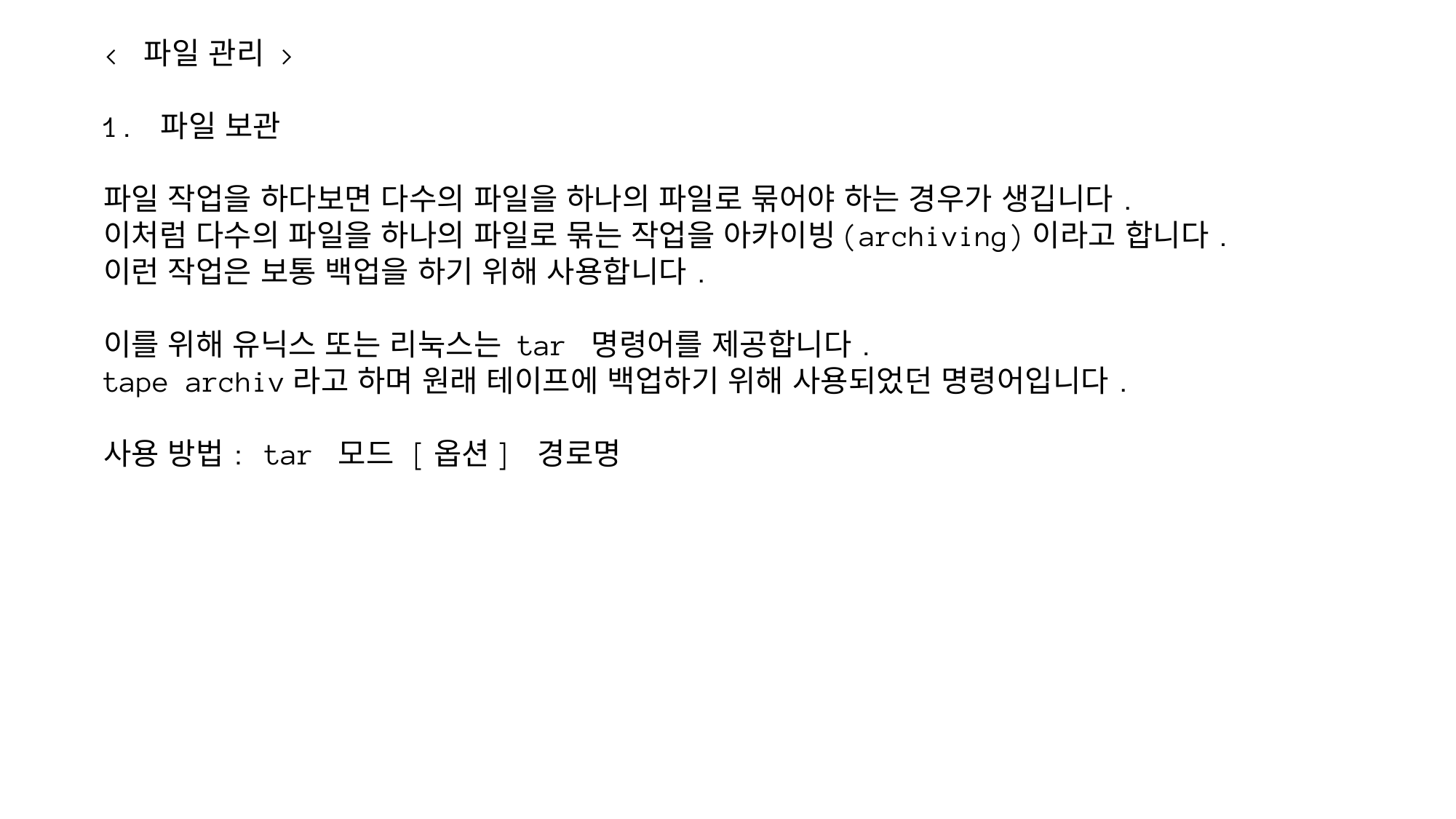

< 파일 관리 >

1. 파일 보관

파일 작업을 하다보면 다수의 파일을 하나의 파일로 묶어야 하는 경우가 생깁니다.
이처럼 다수의 파일을 하나의 파일로 묶는 작업을 아카이빙(archiving)이라고 합니다.
이런 작업은 보통 백업을 하기 위해 사용합니다.

이를 위해 유닉스 또는 리눅스는 tar 명령어를 제공합니다.
tape archiv라고 하며 원래 테이프에 백업하기 위해 사용되었던 명령어입니다.

사용 방법: tar 모드 [옵션] 경로명